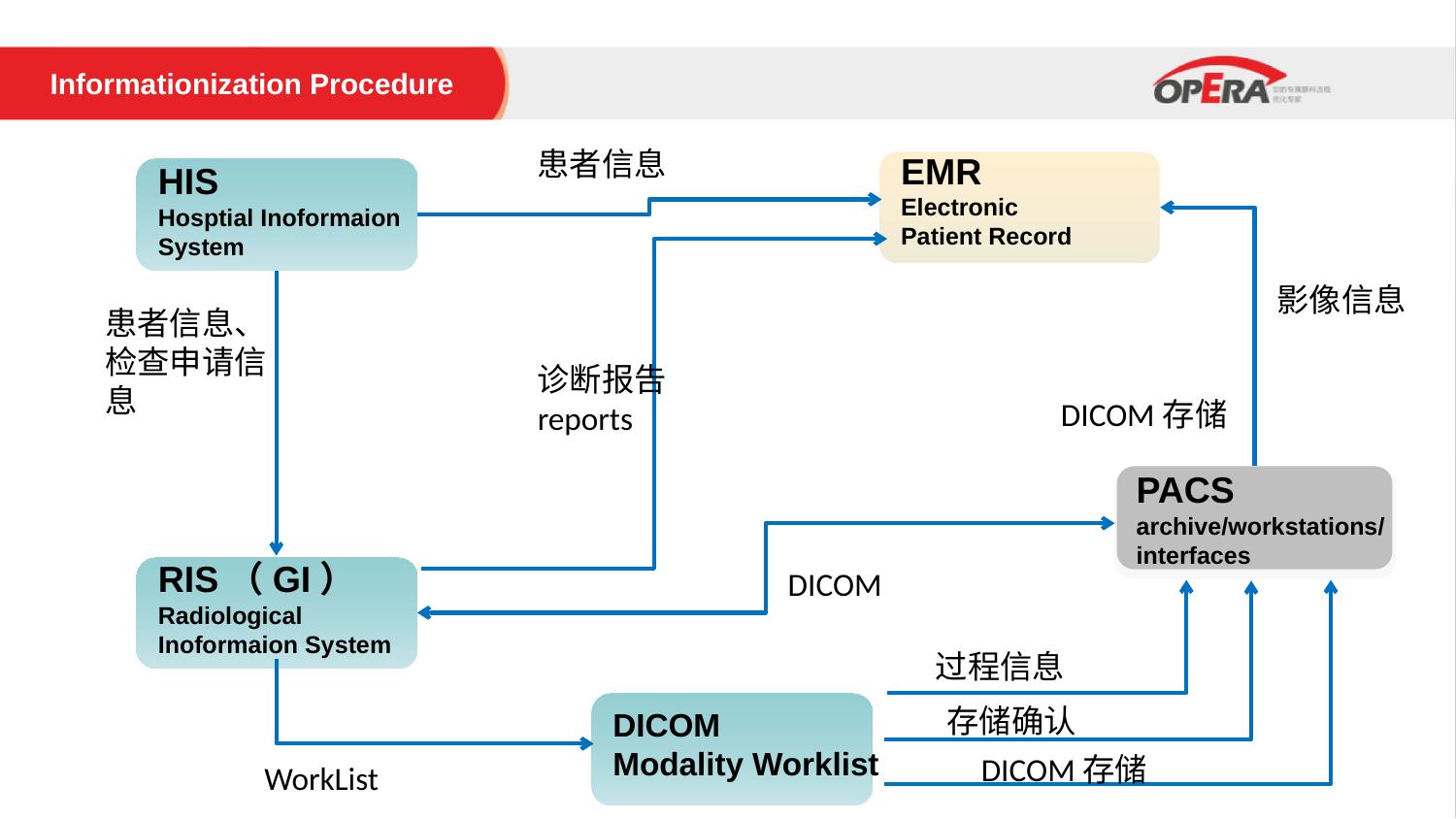

# Informationization Procedure
患者信息
EMR
Electronic
Patient Record

HIS
Hosptial Inoformaion
System

影像信息
患者信息、检查申请信息
诊断报告
reports
DICOM存储
PACS
archive/workstations/
interfaces

RIS（GI）
Radiological
Inoformaion System

DICOM
过程信息
DICOM
Modality Worklist

存储确认
DICOM存储
WorkList